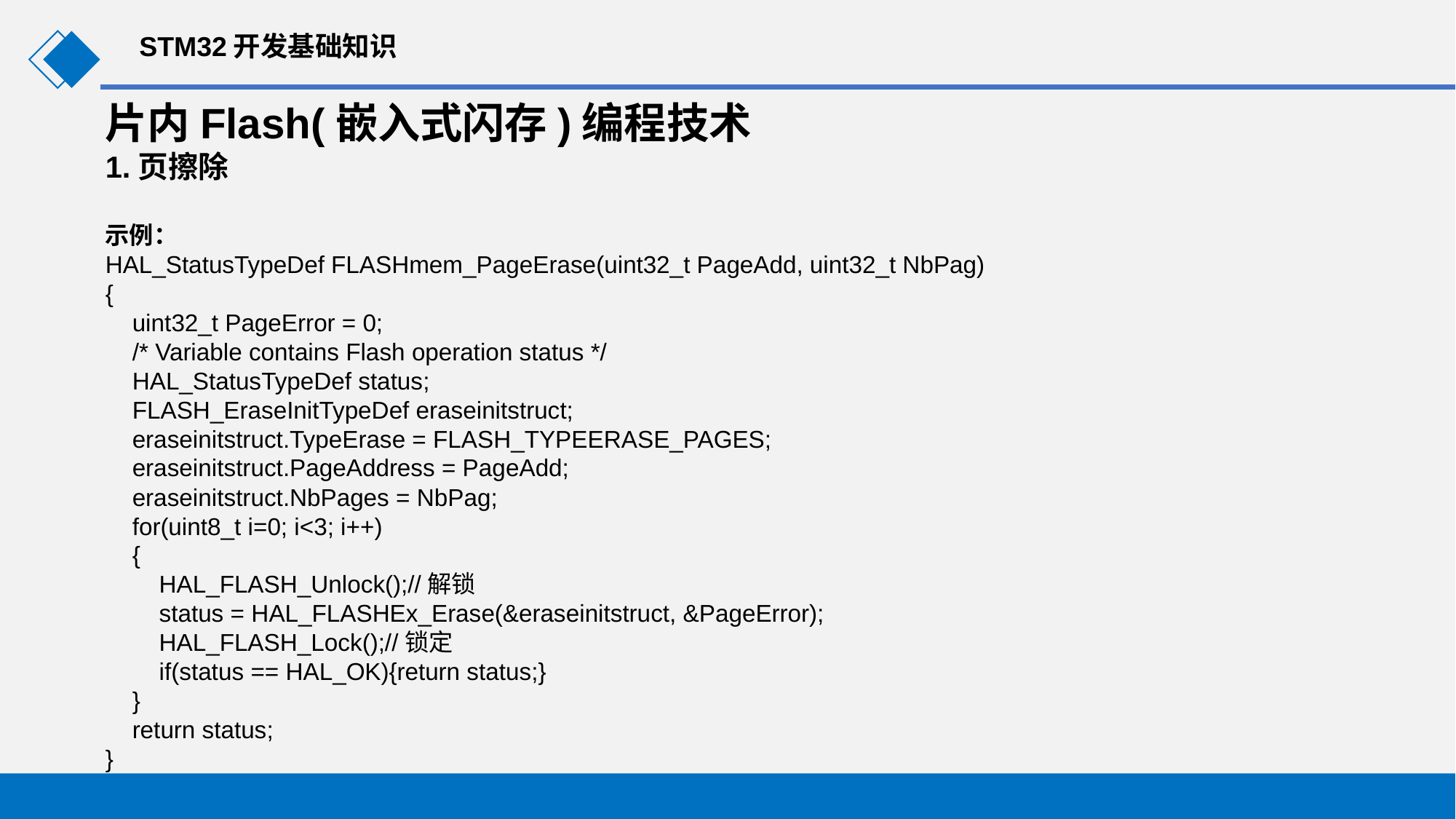

STM32开发基础知识
片内Flash(嵌入式闪存)编程技术
1.页擦除

示例：
HAL_StatusTypeDef FLASHmem_PageErase(uint32_t PageAdd, uint32_t NbPag)
{
    uint32_t PageError = 0;
    /* Variable contains Flash operation status */
    HAL_StatusTypeDef status;
    FLASH_EraseInitTypeDef eraseinitstruct;
    eraseinitstruct.TypeErase = FLASH_TYPEERASE_PAGES;
    eraseinitstruct.PageAddress = PageAdd;
    eraseinitstruct.NbPages = NbPag;
    for(uint8_t i=0; i<3; i++)
    {
        HAL_FLASH_Unlock();//解锁
        status = HAL_FLASHEx_Erase(&eraseinitstruct, &PageError);
        HAL_FLASH_Lock();//锁定
        if(status == HAL_OK){return status;}
    }
    return status;
}